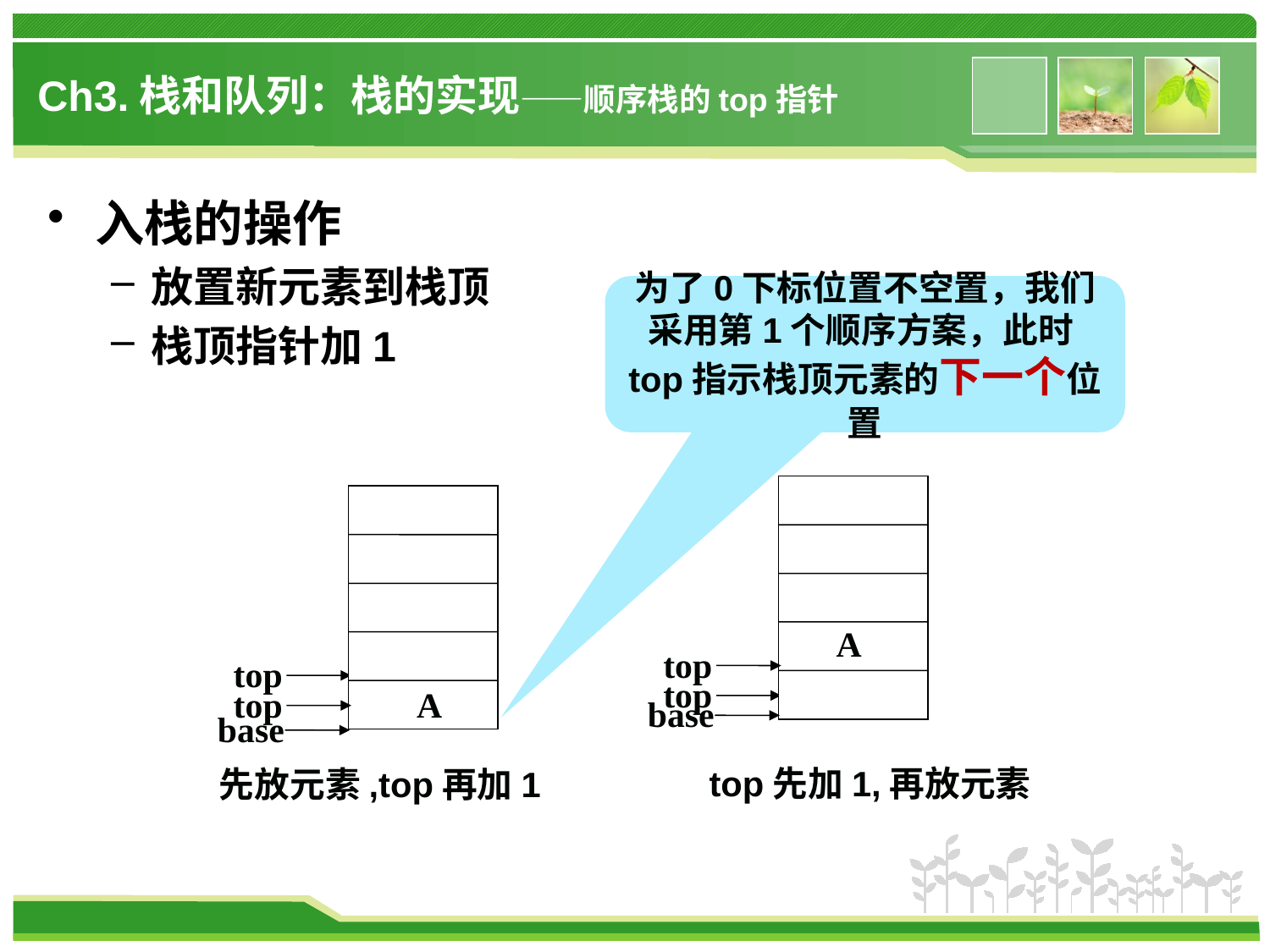

# Ch3.栈和队列：栈的实现——顺序栈的top指针
入栈的操作
放置新元素到栈顶
栈顶指针加1

为了0下标位置不空置，我们采用第1个顺序方案，此时top指示栈顶元素的下一个位置

A

top

top

top

top

A

base
base

top先加1,再放元素
先放元素,top再加1

8